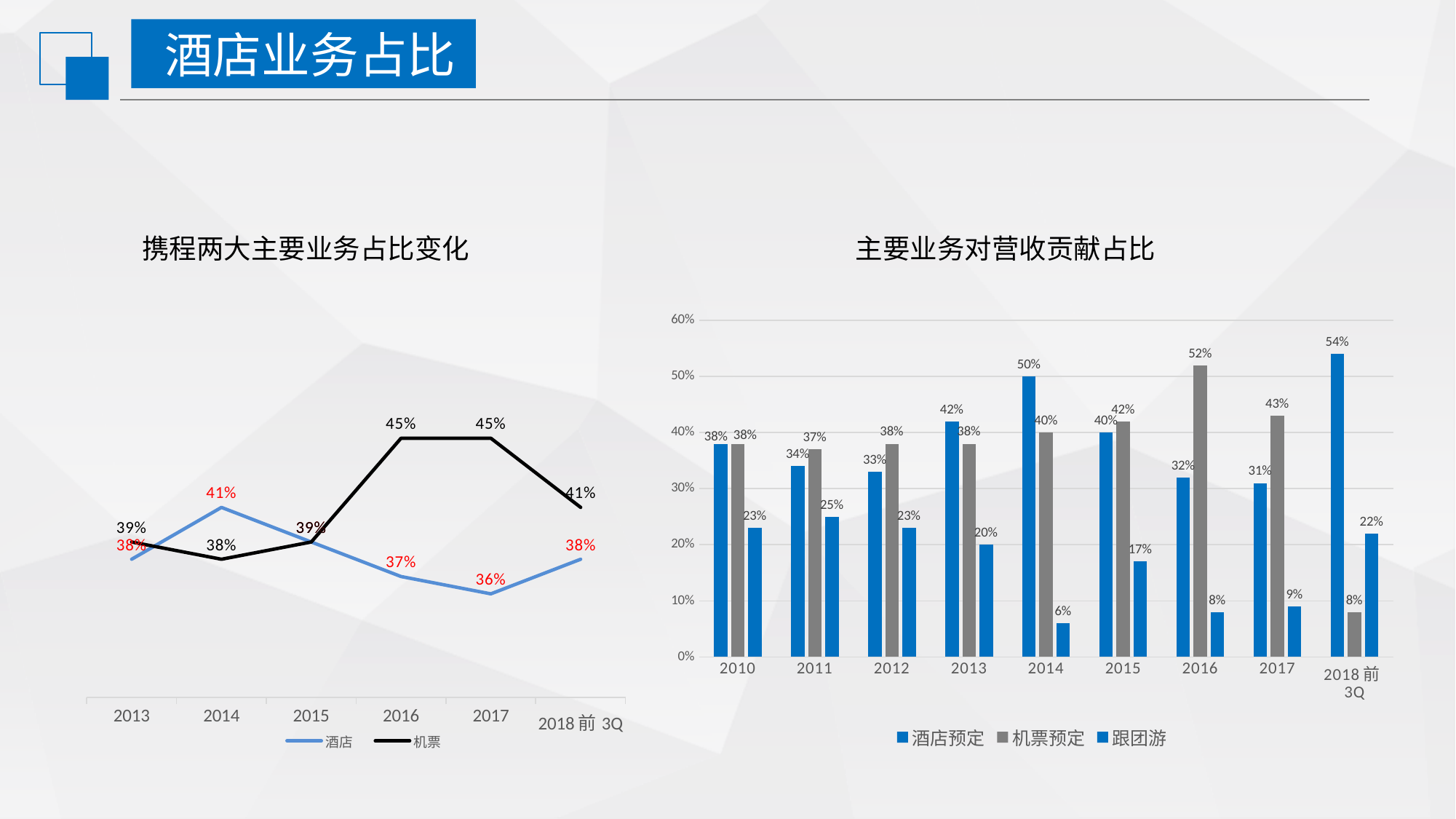

酒店业务占比
携程两大主要业务占比变化
主要业务对营收贡献占比

### Chart

| Category |  |  |  |
|---|---|---|---|
| 2010 | 0.38 | 0.38 | 0.23 |
| 2011 | 0.34 | 0.37 | 0.25 |
| 2012 | 0.33 | 0.38 | 0.23 |
| 2013 | 0.42 | 0.38 | 0.2 |
| 2014 | 0.5 | 0.4 | 0.06 |
| 2015 | 0.4 | 0.42 | 0.17 |
| 2016 | 0.32 | 0.52 | 0.08 |
| 2017 | 0.31 | 0.43 | 0.09 |
| 2018前3Q | 0.54 | 0.08 | 0.22 |

### Chart

| Category |  |  |
|---|---|---|
| 2013 | 0.38 | 0.39 |
| 2014 | 0.41 | 0.38 |
| 2015 | 0.39 | 0.39 |
| 2016 | 0.37 | 0.45 |
| 2017 | 0.36 | 0.45 |
| 2018前3Q | 0.38 | 0.41 |